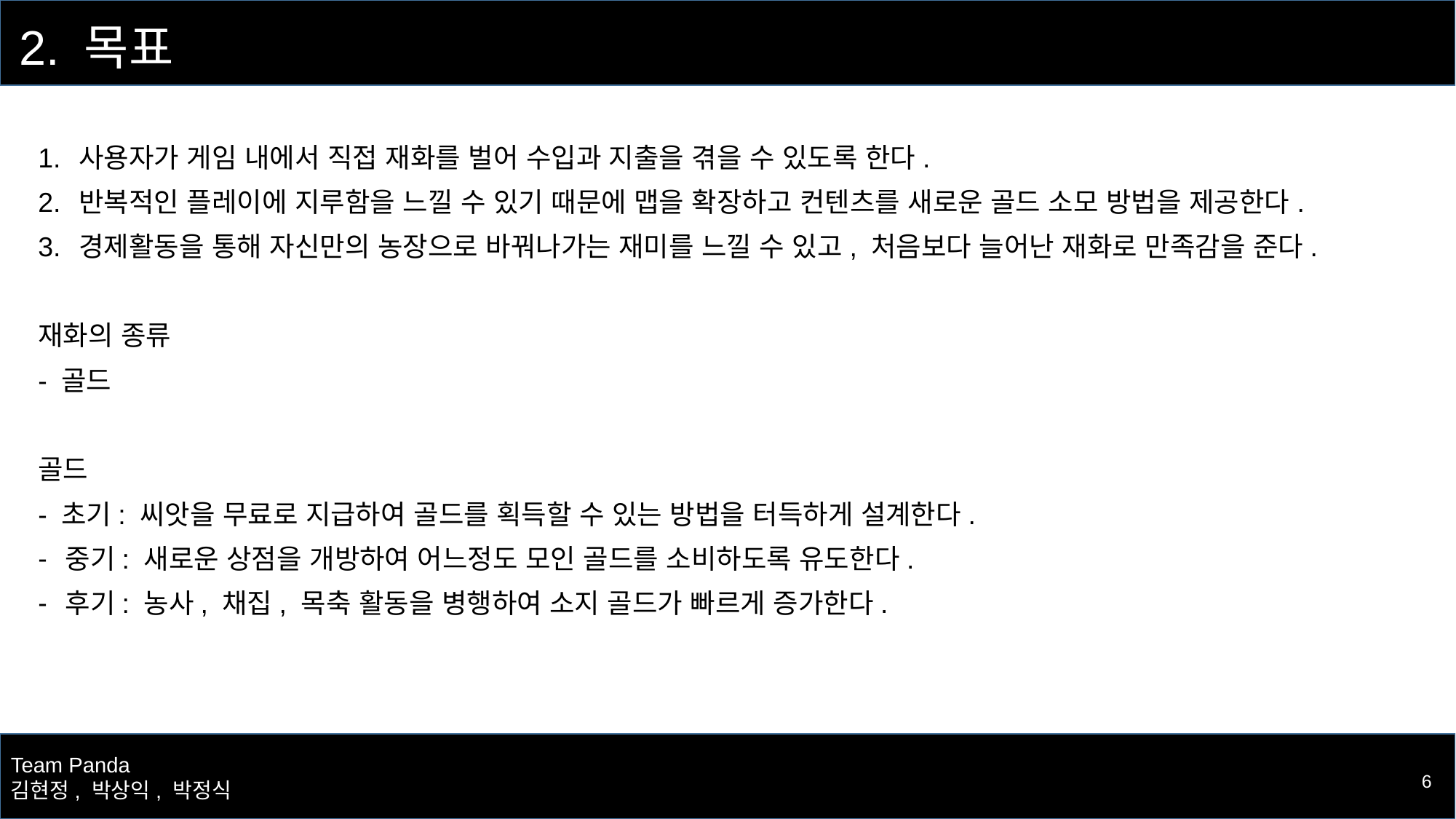

# 2. 목표
사용자가 게임 내에서 직접 재화를 벌어 수입과 지출을 겪을 수 있도록 한다.
반복적인 플레이에 지루함을 느낄 수 있기 때문에 맵을 확장하고 컨텐츠를 새로운 골드 소모 방법을 제공한다.
경제활동을 통해 자신만의 농장으로 바꿔나가는 재미를 느낄 수 있고, 처음보다 늘어난 재화로 만족감을 준다.

재화의 종류
- 골드

골드
- 초기: 씨앗을 무료로 지급하여 골드를 획득할 수 있는 방법을 터득하게 설계한다.
중기: 새로운 상점을 개방하여 어느정도 모인 골드를 소비하도록 유도한다.
후기: 농사, 채집, 목축 활동을 병행하여 소지 골드가 빠르게 증가한다.